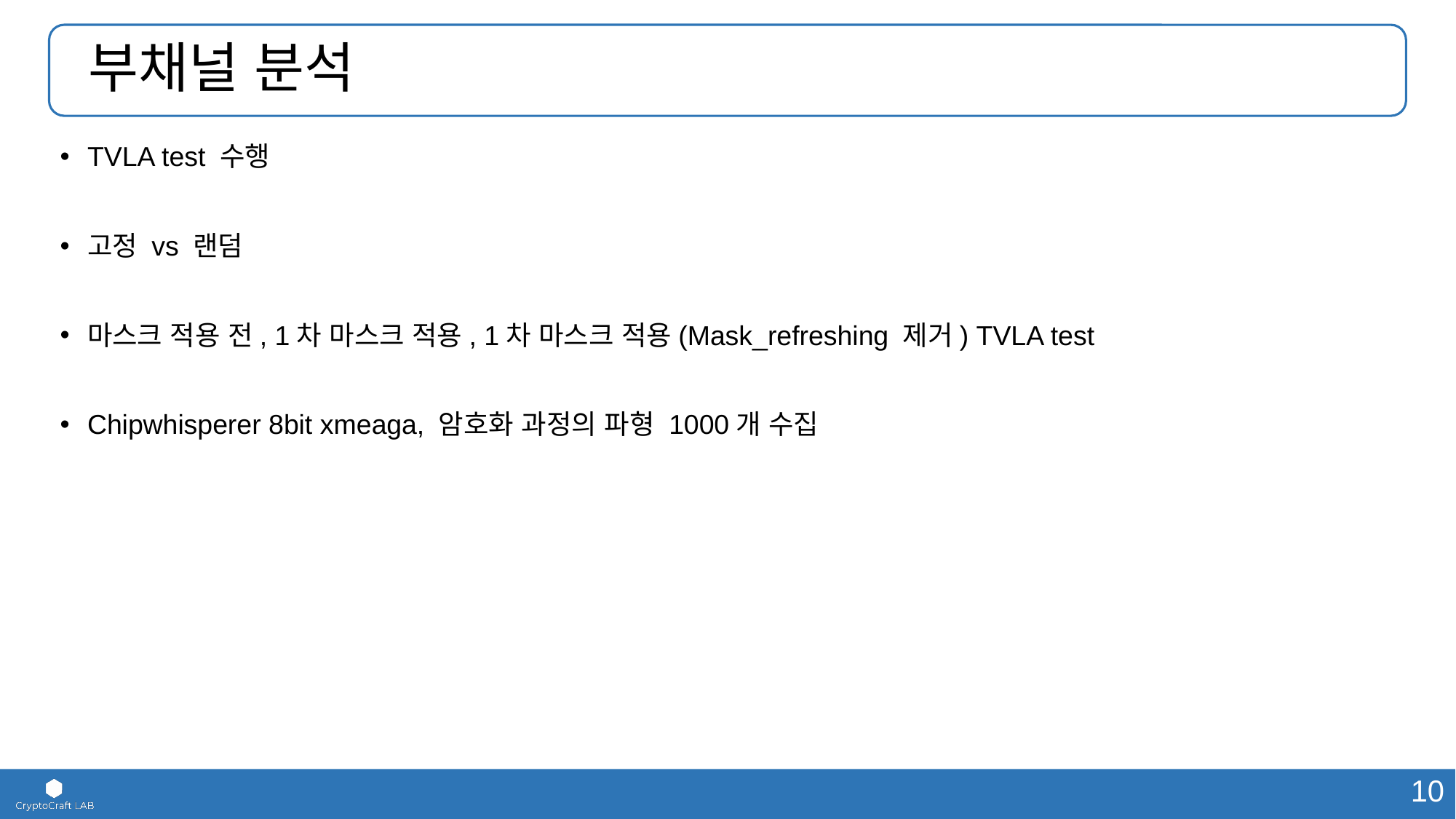

# 부채널 분석
TVLA test 수행

고정 vs 랜덤

마스크 적용 전, 1차 마스크 적용, 1차 마스크 적용(Mask_refreshing 제거) TVLA test

Chipwhisperer 8bit xmeaga, 암호화 과정의 파형 1000개 수집